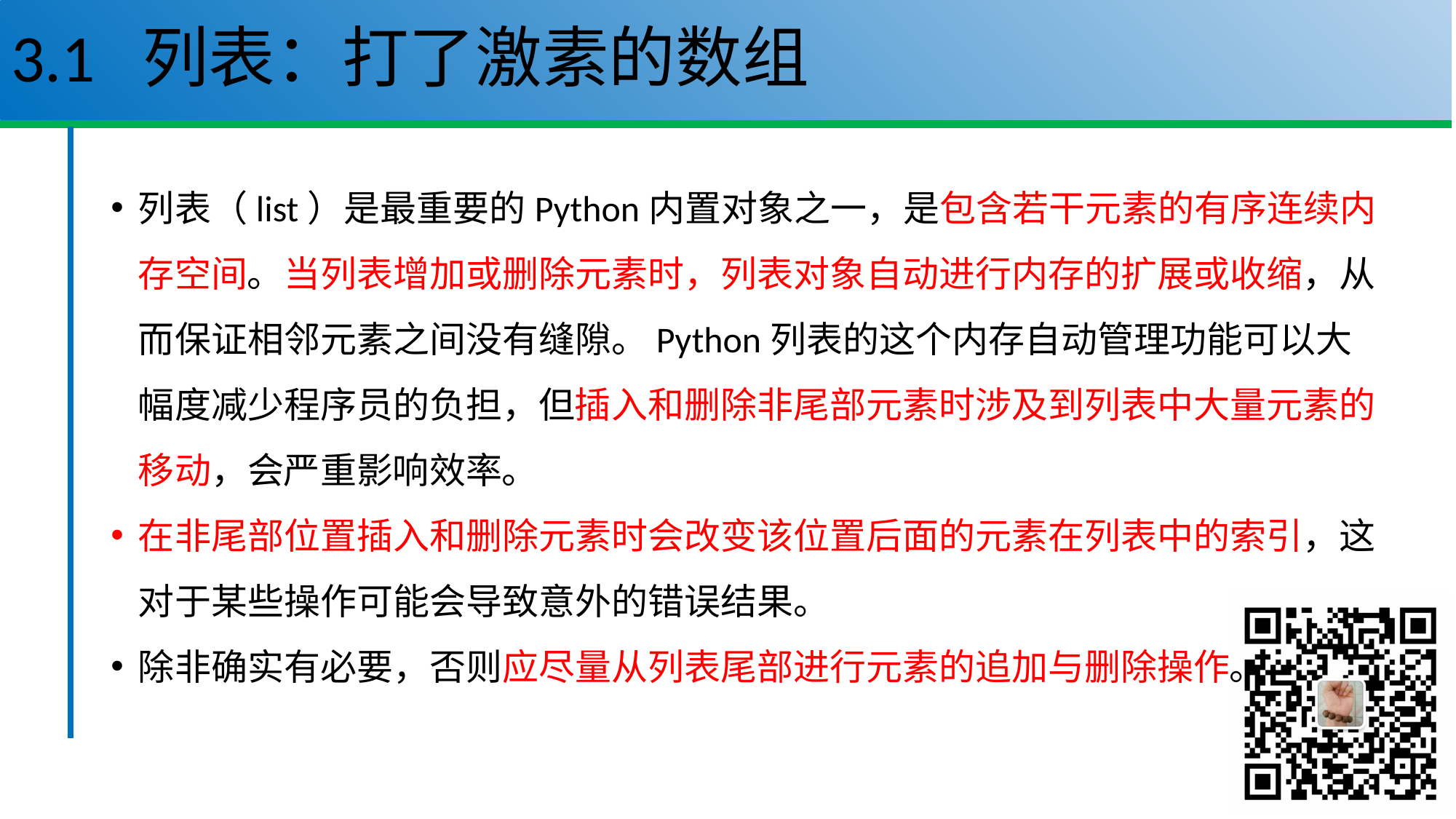

# 3.1  列表：打了激素的数组
列表（list）是最重要的Python内置对象之一，是包含若干元素的有序连续内存空间。当列表增加或删除元素时，列表对象自动进行内存的扩展或收缩，从而保证相邻元素之间没有缝隙。Python列表的这个内存自动管理功能可以大幅度减少程序员的负担，但插入和删除非尾部元素时涉及到列表中大量元素的移动，会严重影响效率。
在非尾部位置插入和删除元素时会改变该位置后面的元素在列表中的索引，这对于某些操作可能会导致意外的错误结果。
除非确实有必要，否则应尽量从列表尾部进行元素的追加与删除操作。
3